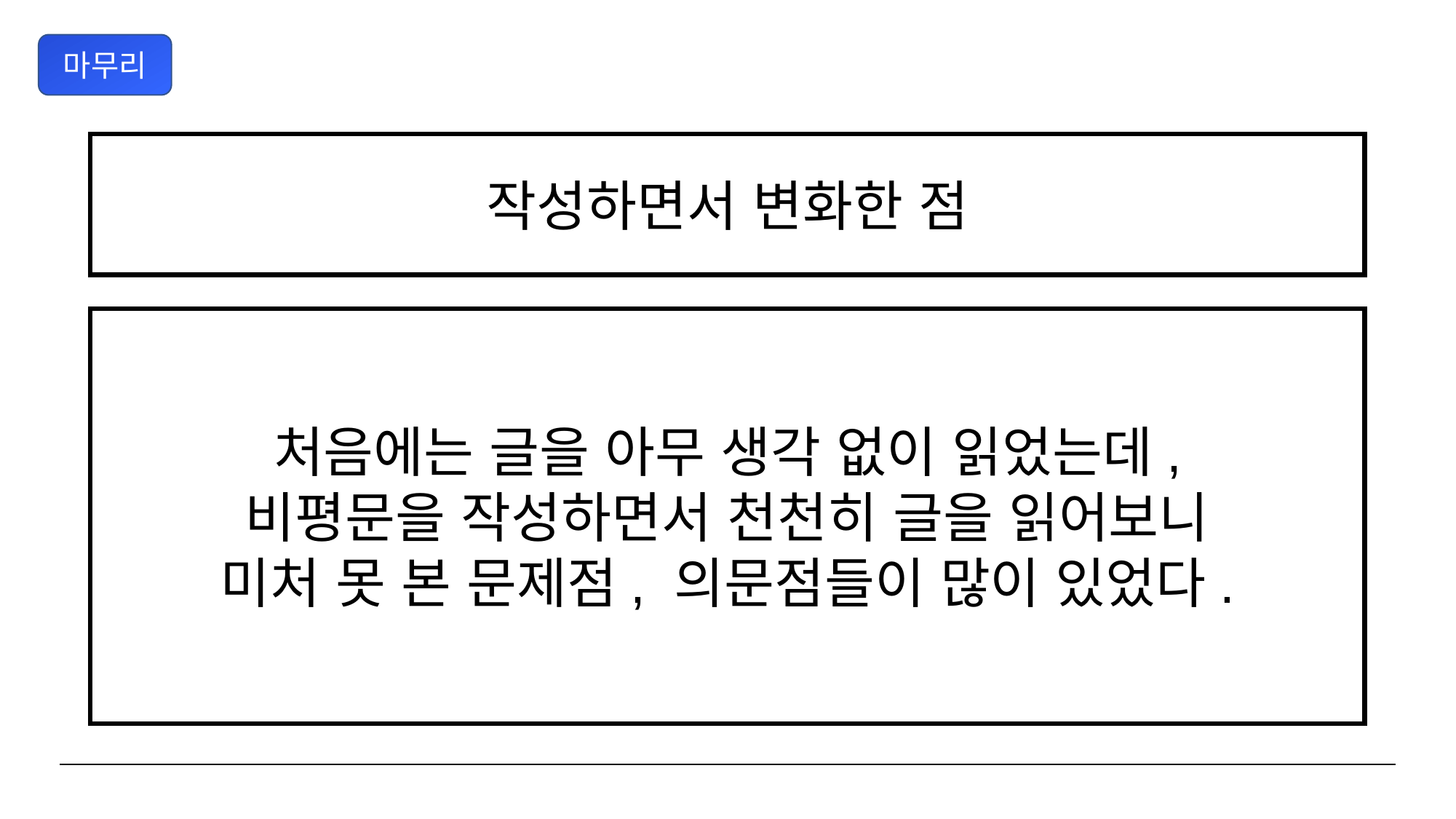

마무리
작성하면서 변화한 점
처음에는 글을 아무 생각 없이 읽었는데,
비평문을 작성하면서 천천히 글을 읽어보니
미처 못 본 문제점, 의문점들이 많이 있었다.